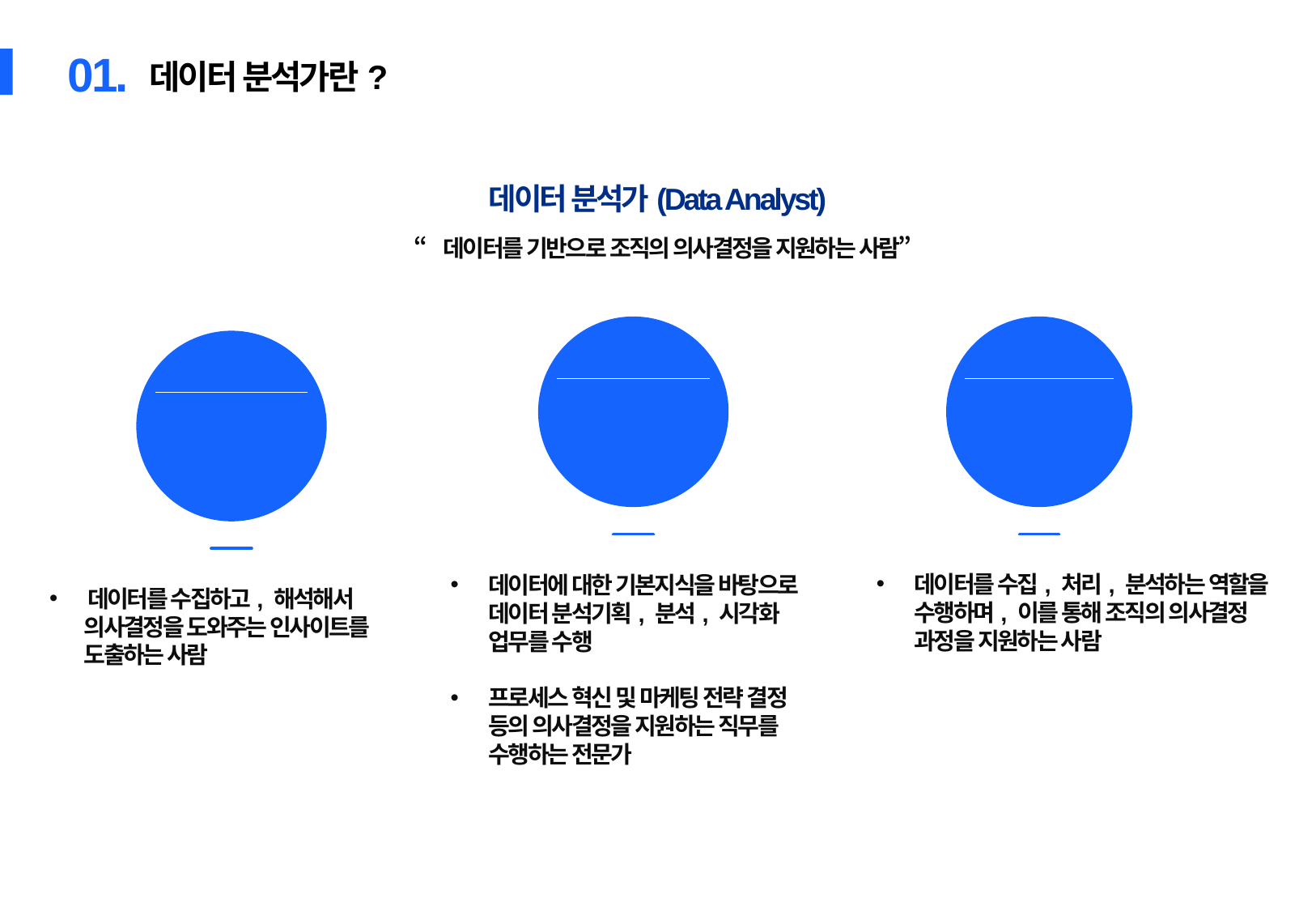

01.
데이터 분석가란?

데이터 분석가(Data Analyst)
“데이터를 기반으로 조직의 의사결정을 지원하는 사람”

02
위키백과
데이터에 대한 기본지식을 바탕으로 데이터 분석기획, 분석, 시각화 업무를 수행

프로세스 혁신 및 마케팅 전략 결정 등의 의사결정을 지원하는 직무를 수행하는 전문가

03
네이버
백과사전
데이터를 수집, 처리, 분석하는 역할을 수행하며, 이를 통해 조직의 의사결정 과정을 지원하는 사람

01
ChatGPT
데이터를 수집하고, 해석해서
      의사결정을 도와주는 인사이트를
      도출하는 사람